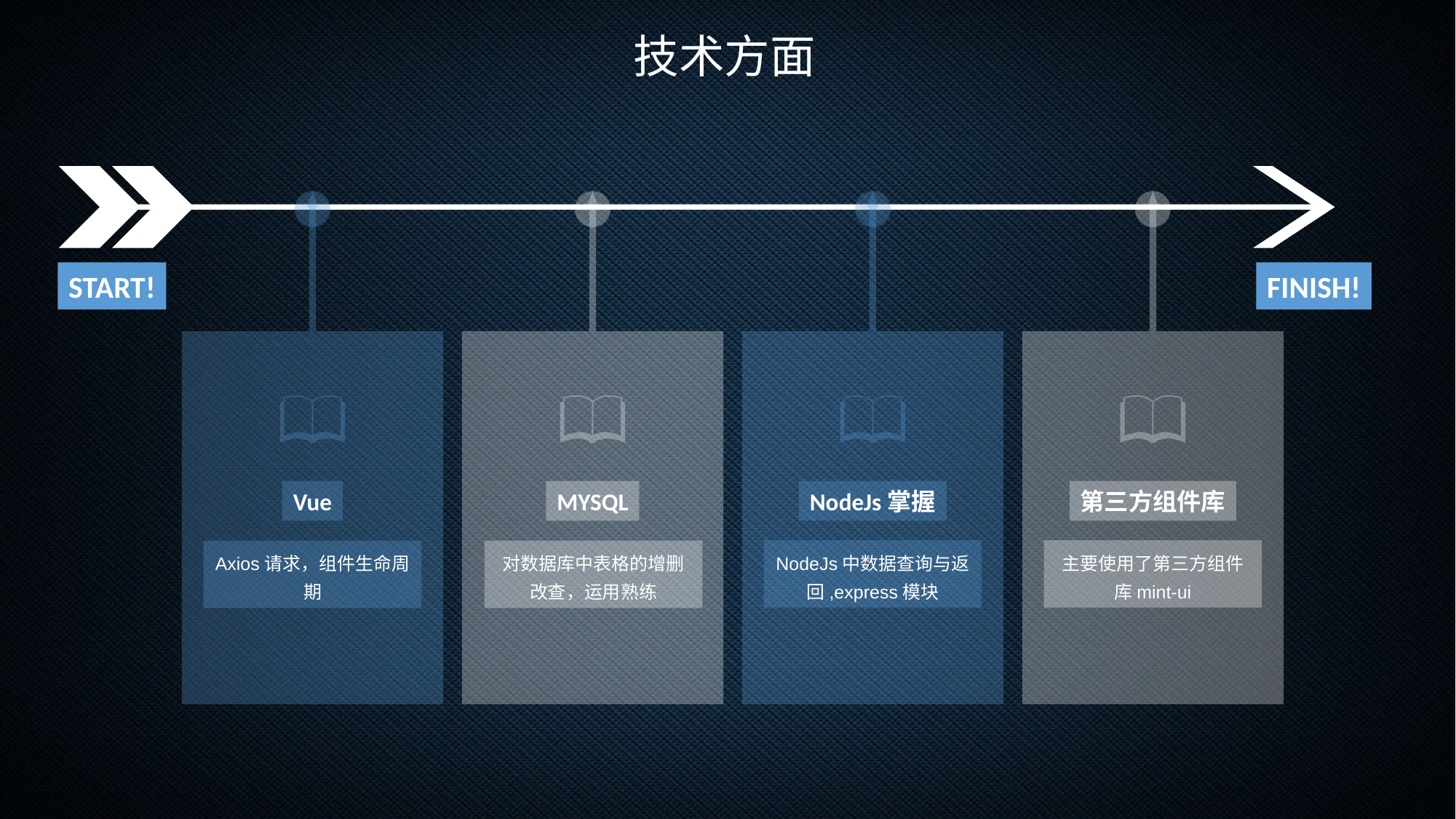

技术方面

Vue
Axios请求，组件生命周期

MYSQL
对数据库中表格的增删改查，运用熟练

NodeJs掌握
NodeJs中数据查询与返回,express模块

第三方组件库
主要使用了第三方组件库mint-ui

START!
FINISH!